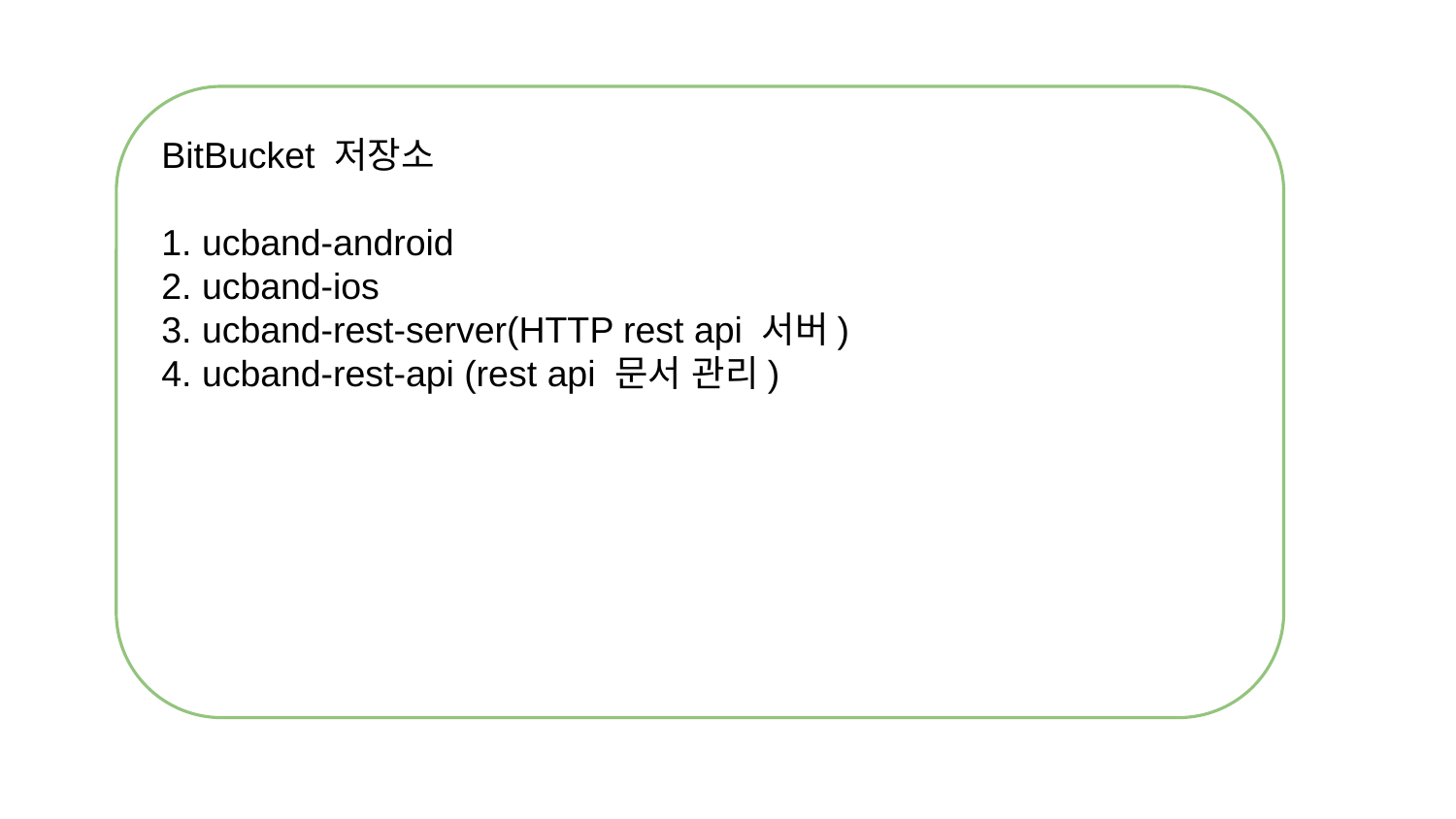

BitBucket 저장소

1. ucband-android
2. ucband-ios
3. ucband-rest-server(HTTP rest api 서버)
4. ucband-rest-api (rest api 문서 관리)